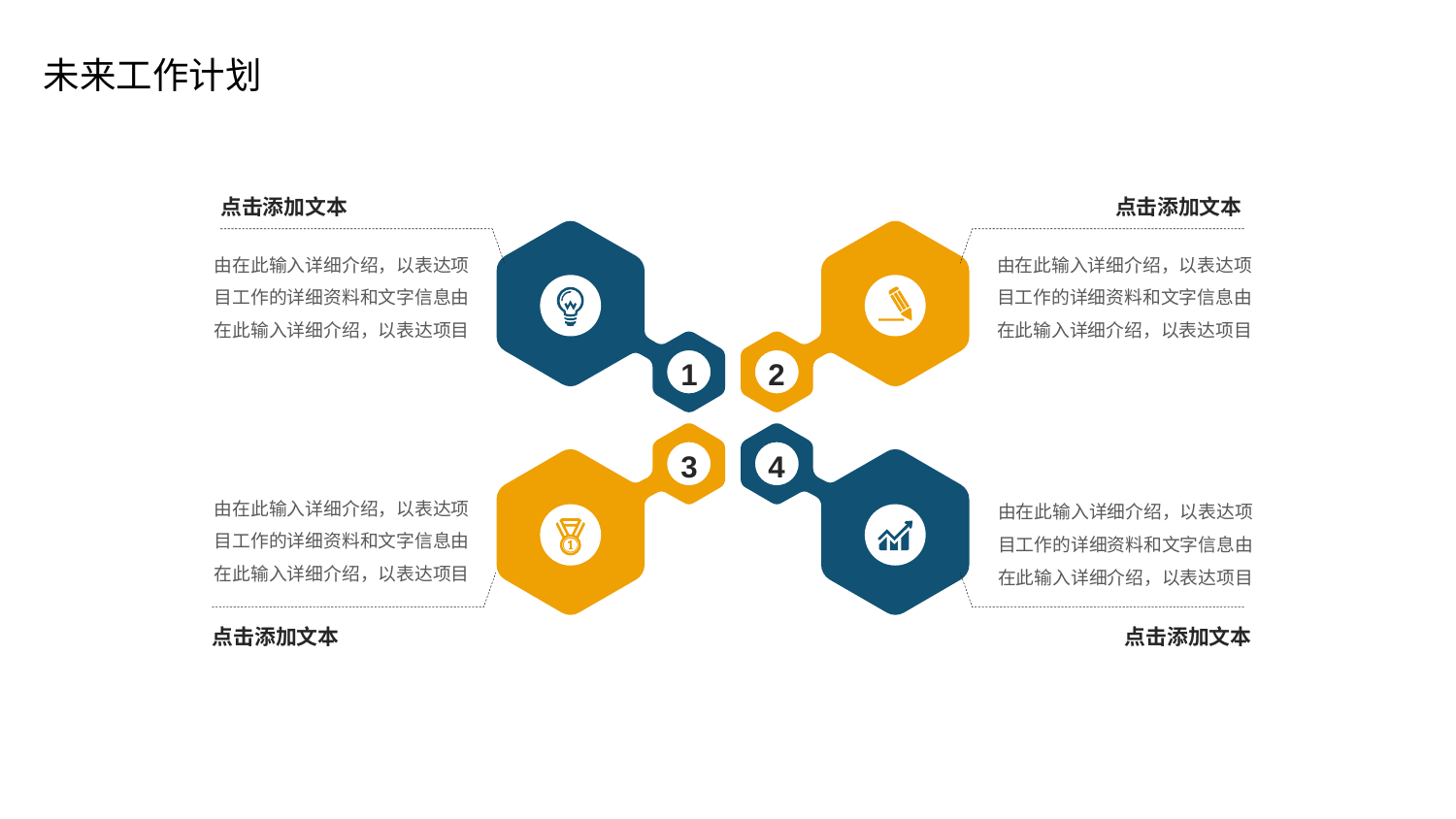

点击添加文本

由在此输入详细介绍，以表达项目工作的详细资料和文字信息由在此输入详细介绍，以表达项目

点击添加文本

由在此输入详细介绍，以表达项目工作的详细资料和文字信息由在此输入详细介绍，以表达项目

1

2

3

4

由在此输入详细介绍，以表达项目工作的详细资料和文字信息由在此输入详细介绍，以表达项目

点击添加文本
由在此输入详细介绍，以表达项目工作的详细资料和文字信息由在此输入详细介绍，以表达项目

点击添加文本